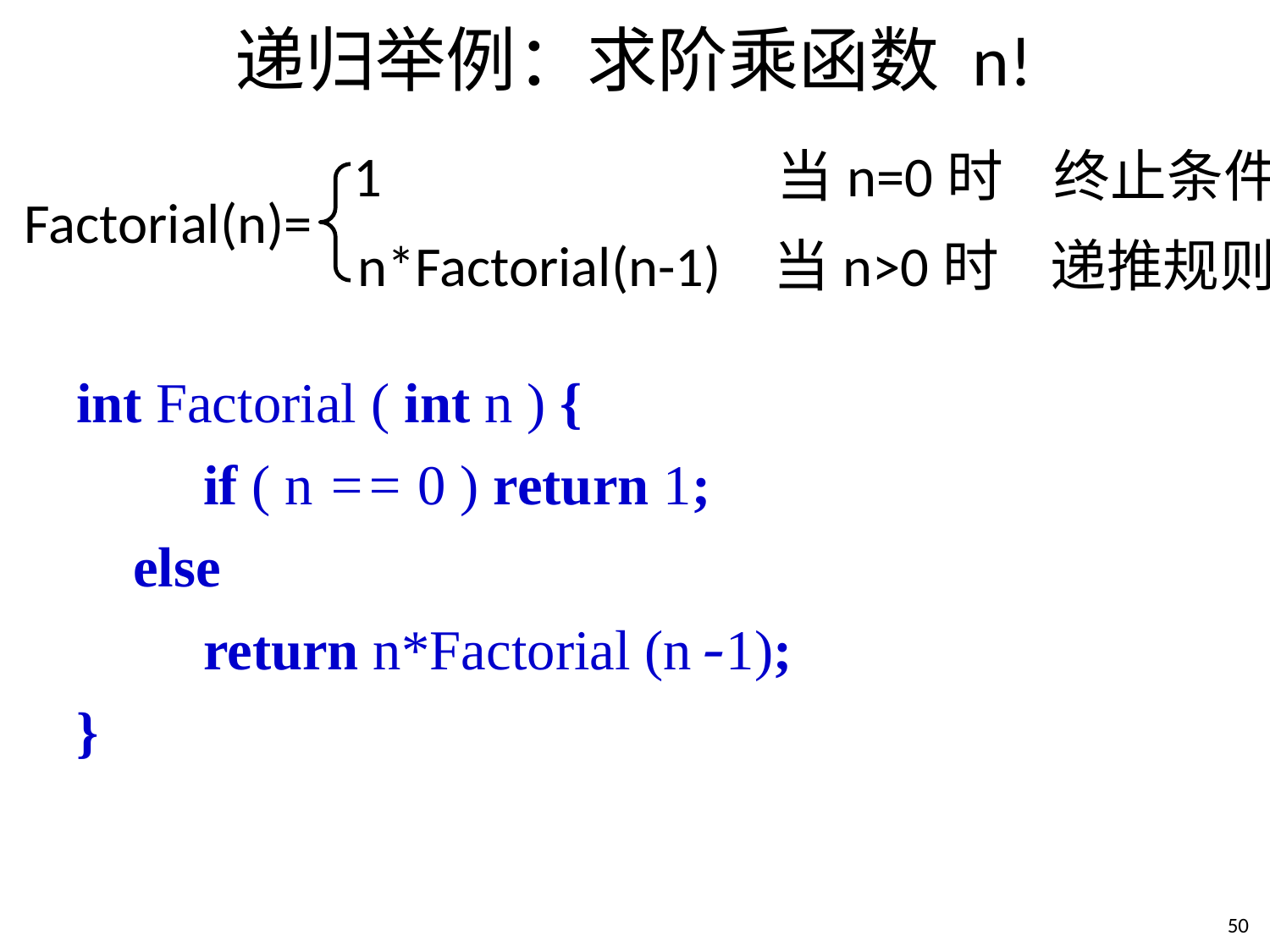

# 递归举例：求阶乘函数 n!

int Factorial ( int n ) {
	if ( n == 0 ) return 1;
    else
	return n*Factorial (n-1);
}
1                              当n=0时    终止条件

Factorial(n)=
n*Factorial(n-1)   当n>0时    递推规则
50